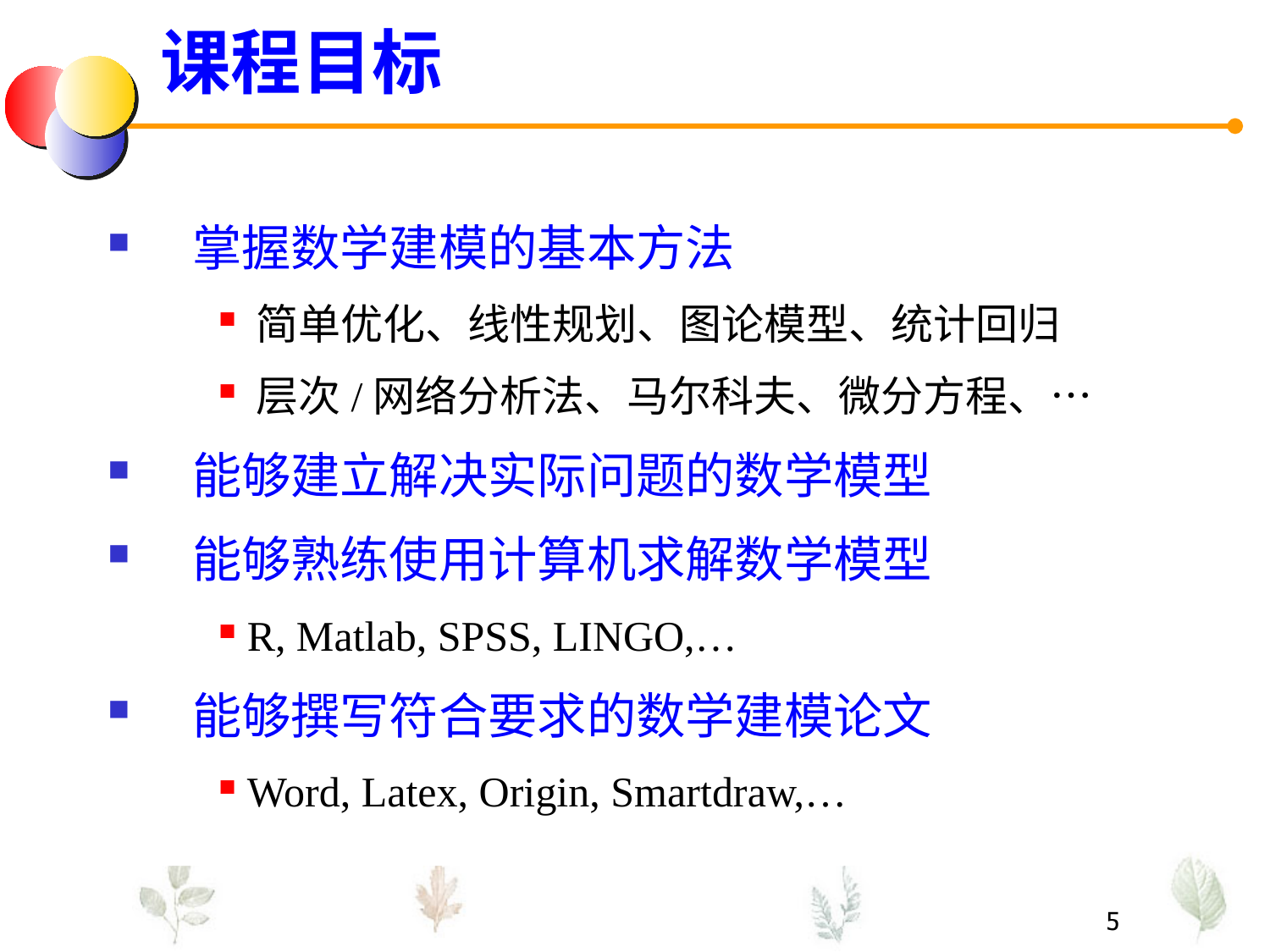

课程目标

掌握数学建模的基本方法
 简单优化、线性规划、图论模型、统计回归
 层次/网络分析法、马尔科夫、微分方程、…
能够建立解决实际问题的数学模型
能够熟练使用计算机求解数学模型
 R, Matlab, SPSS, LINGO,…
能够撰写符合要求的数学建模论文
 Word, Latex, Origin, Smartdraw,…
5